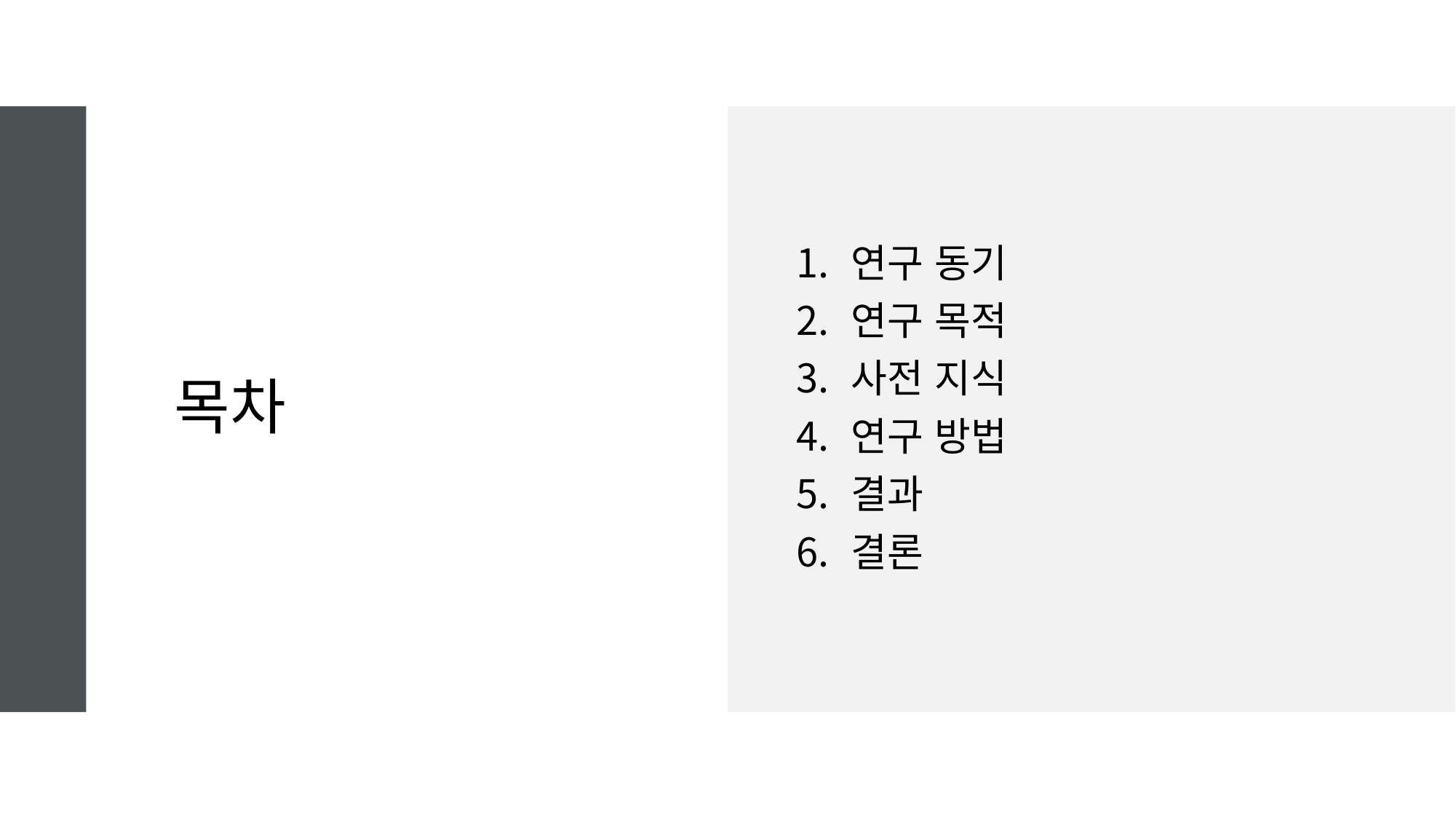

# 목차
연구 동기
연구 목적
사전 지식
연구 방법
결과
결론